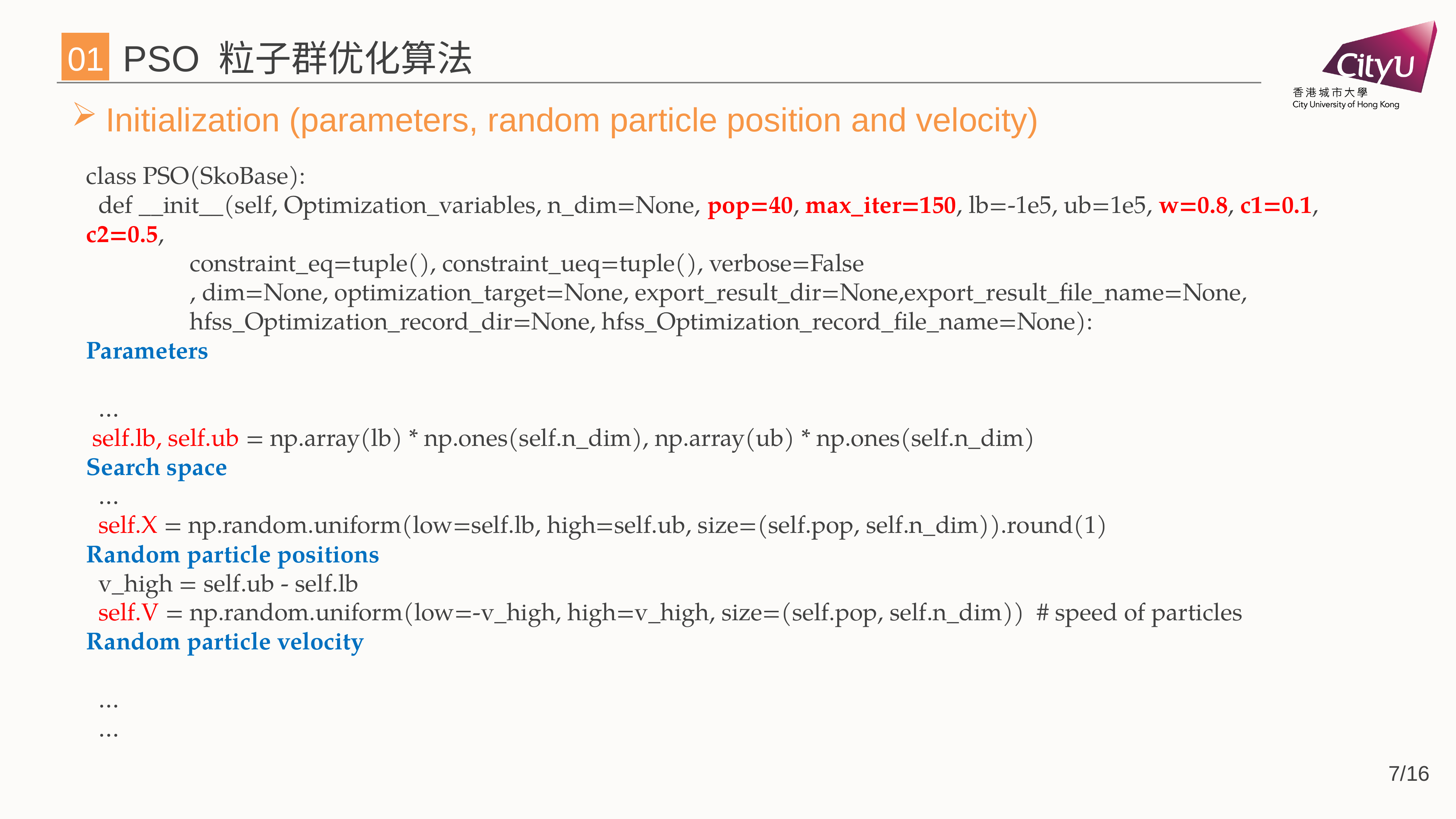

# PSO 粒子群优化算法
01
Initialization (parameters, random particle position and velocity)
class PSO(SkoBase):
  def __init__(self, Optimization_variables, n_dim=None, pop=40, max_iter=150, lb=-1e5, ub=1e5, w=0.8, c1=0.1, c2=0.5,
                 constraint_eq=tuple(), constraint_ueq=tuple(), verbose=False
                 , dim=None, optimization_target=None, export_result_dir=None,export_result_file_name=None,
                 hfss_Optimization_record_dir=None, hfss_Optimization_record_file_name=None):
Parameters

  …
 self.lb, self.ub = np.array(lb) * np.ones(self.n_dim), np.array(ub) * np.ones(self.n_dim)
Search space
  …
  self.X = np.random.uniform(low=self.lb, high=self.ub, size=(self.pop, self.n_dim)).round(1)
Random particle positions
  v_high = self.ub - self.lb
  self.V = np.random.uniform(low=-v_high, high=v_high, size=(self.pop, self.n_dim))  # speed of particles
Random particle velocity

  …
  …

7/16